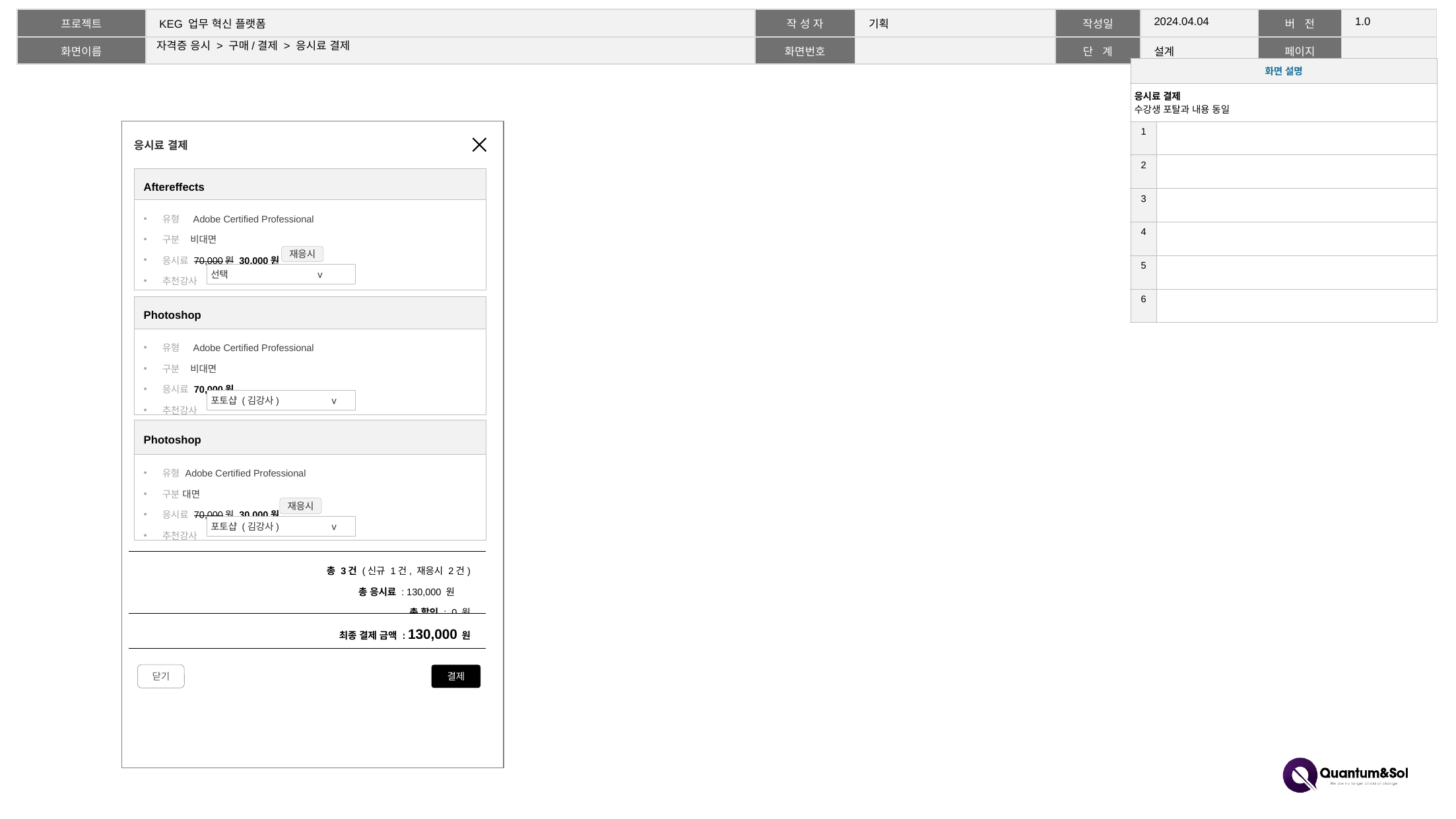

# 자격증 응시 > 구매/결제 > 응시료 결제
| 화면 설명 |  |
| --- | --- |
| 응시료 결제 수강생 포탈과 내용 동일 |  |
| 1 |  |
| 2 |  |
| 3 |  |
| 4 |  |
| 5 |  |
| 6 |  |
응시료 결제
| Aftereffects |
| --- |
| 유형 Adobe Certified Professional 구분 비대면 응시료 70,000원 30,000원 추천강사 |
재응시
선택                                 v
| Photoshop |
| --- |
| 유형 Adobe Certified Professional 구분 비대면 응시료 70,000원 추천강사 |
포토샵 (김강사)                    v
| Photoshop |
| --- |
| 유형 Adobe Certified Professional 구분 대면 응시료 70,000원 30,000원 추천강사 |
재응시
포토샵 (김강사)                    v
| 총 3건 (신규 1건, 재응시 2건) 총 응시료 : 130,000 원 총 할인 : 0 원 |
| --- |
| 최종 결제 금액 : 130,000 원 |
닫기
결제